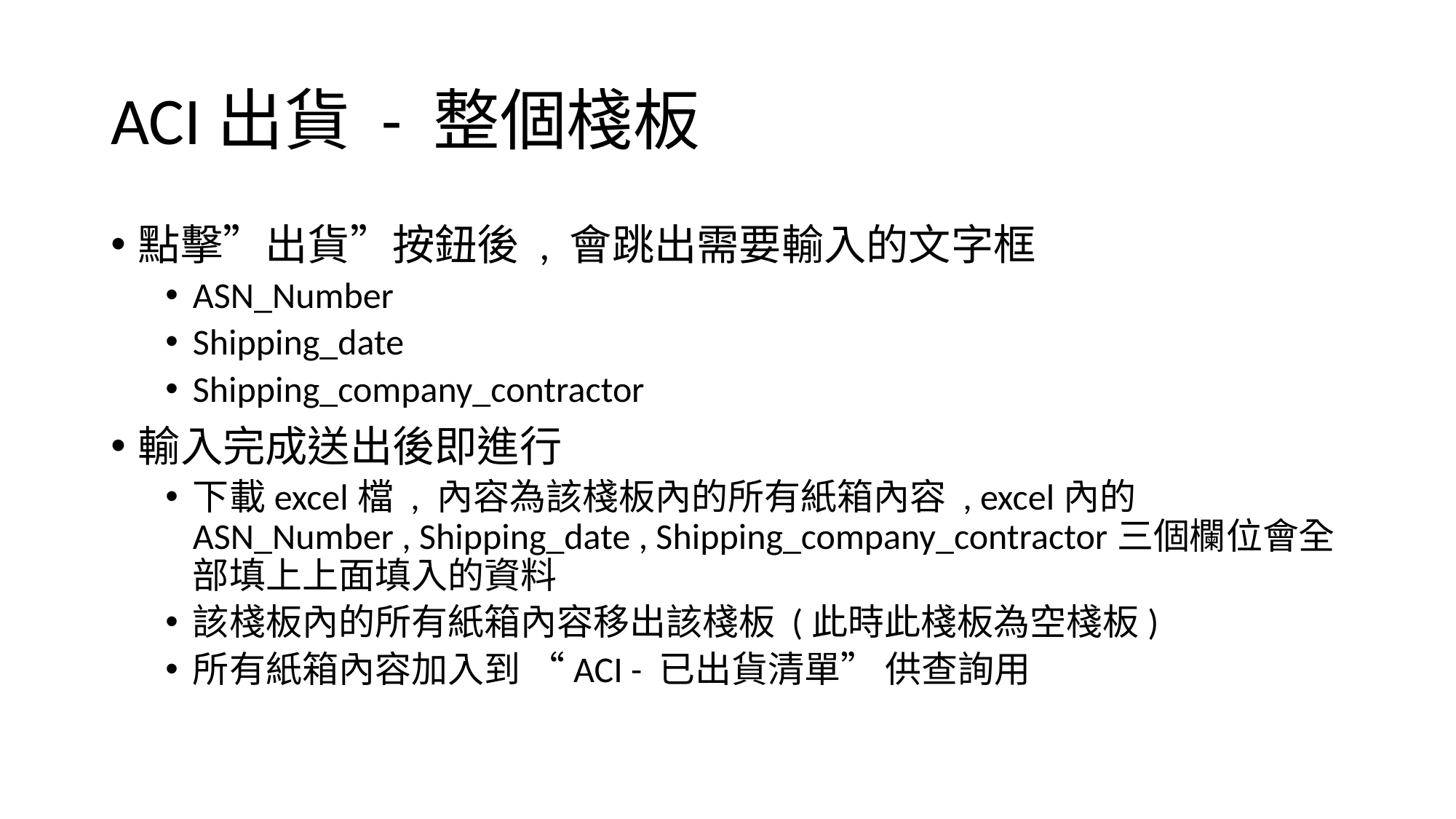

# ACI出貨 - 整個棧板
點擊”出貨”按鈕後 , 會跳出需要輸入的文字框
ASN_Number
Shipping_date
Shipping_company_contractor
輸入完成送出後即進行
下載excel檔 , 內容為該棧板內的所有紙箱內容 , excel內的ASN_Number , Shipping_date , Shipping_company_contractor三個欄位會全部填上上面填入的資料
該棧板內的所有紙箱內容移出該棧板 (此時此棧板為空棧板)
所有紙箱內容加入到 “ACI - 已出貨清單” 供查詢用